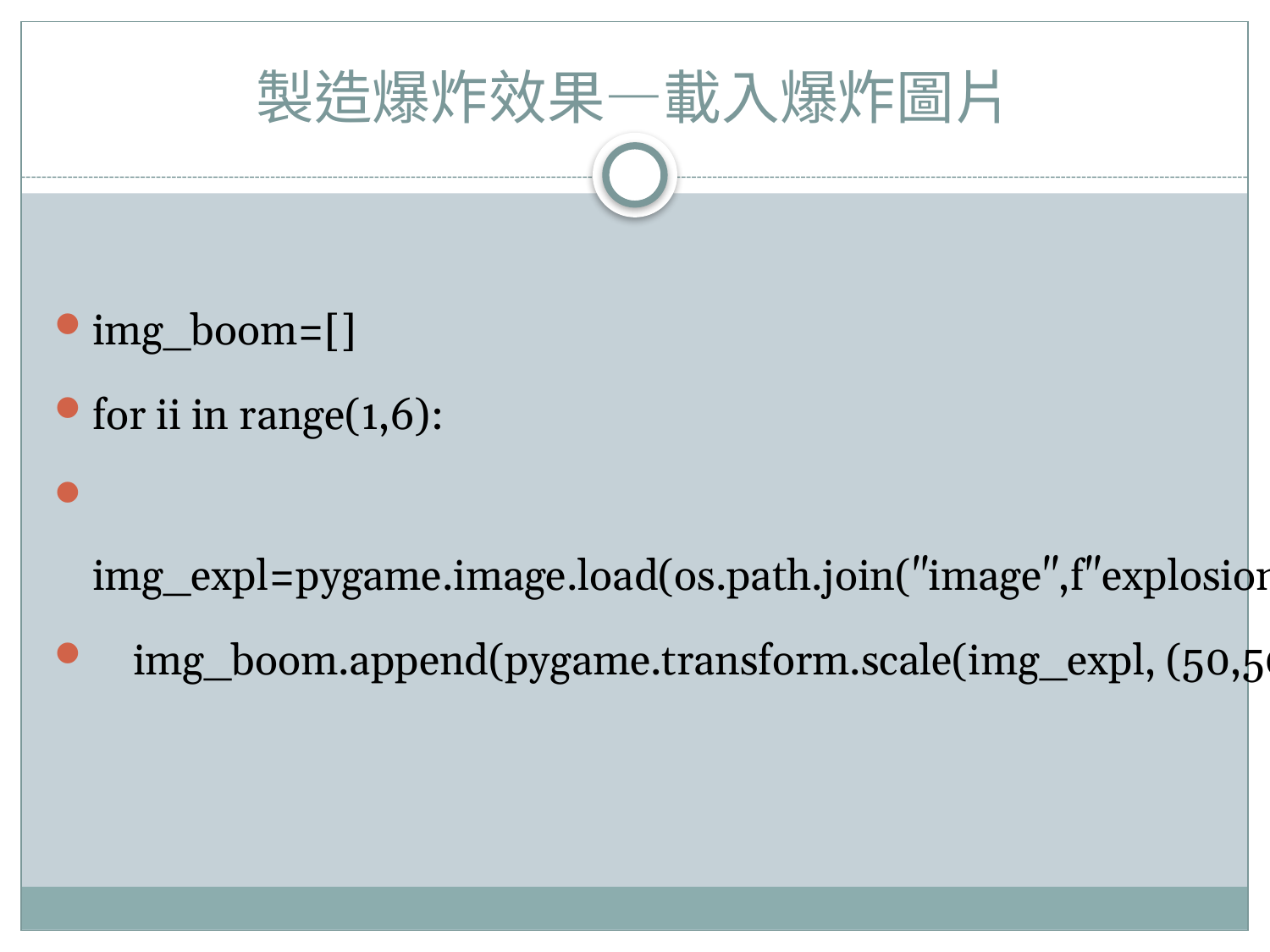

# 製造爆炸效果—載入爆炸圖片

img_boom=[]
for ii in range(1,6):
    img_expl=pygame.image.load(os.path.join("image",f"explosion{ii}.png")).convert()
    img_boom.append(pygame.transform.scale(img_expl, (50,50)))